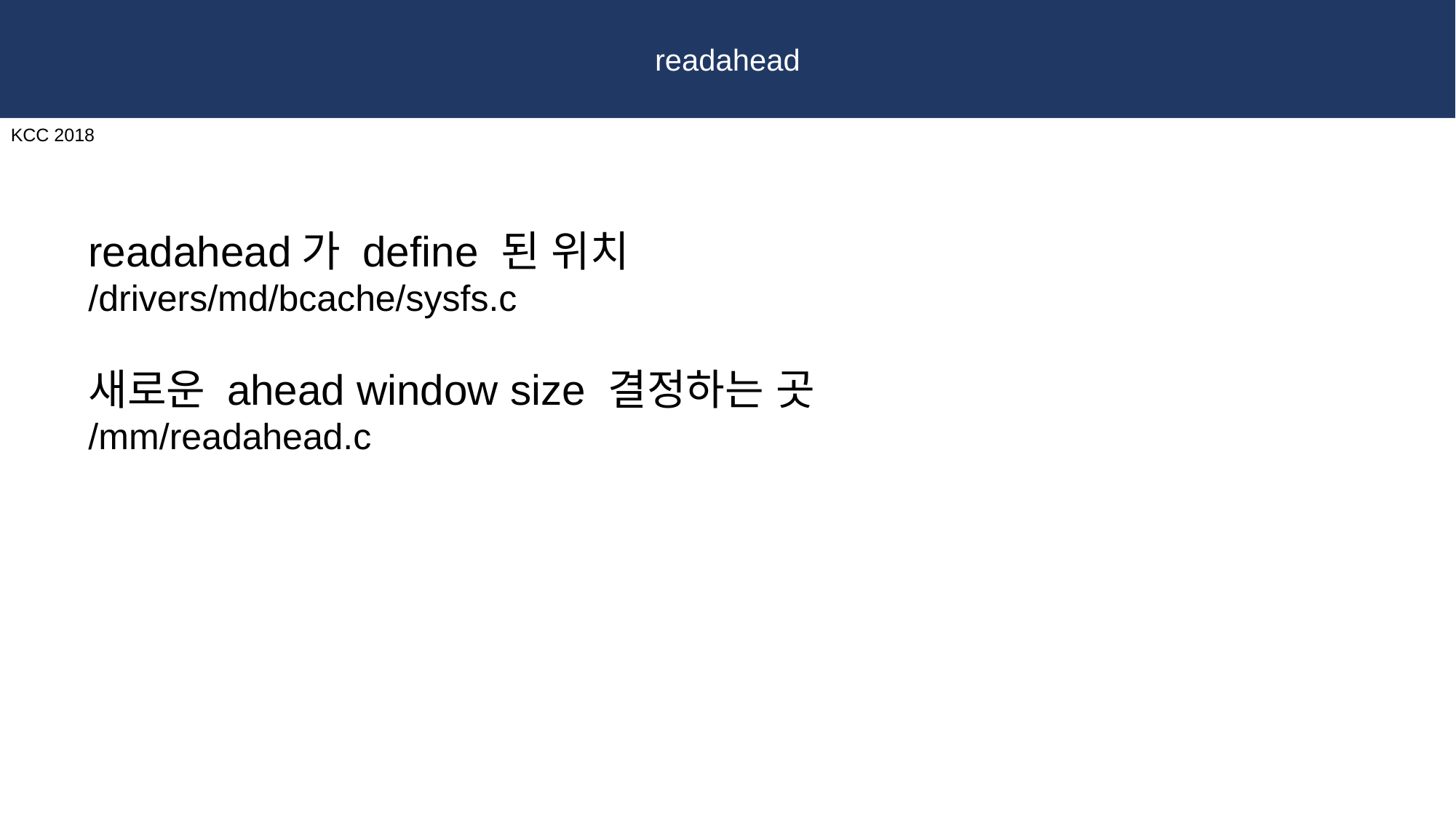

readahead
KCC 2018
readahead가 define 된 위치
/drivers/md/bcache/sysfs.c

새로운 ahead window size 결정하는 곳
/mm/readahead.c